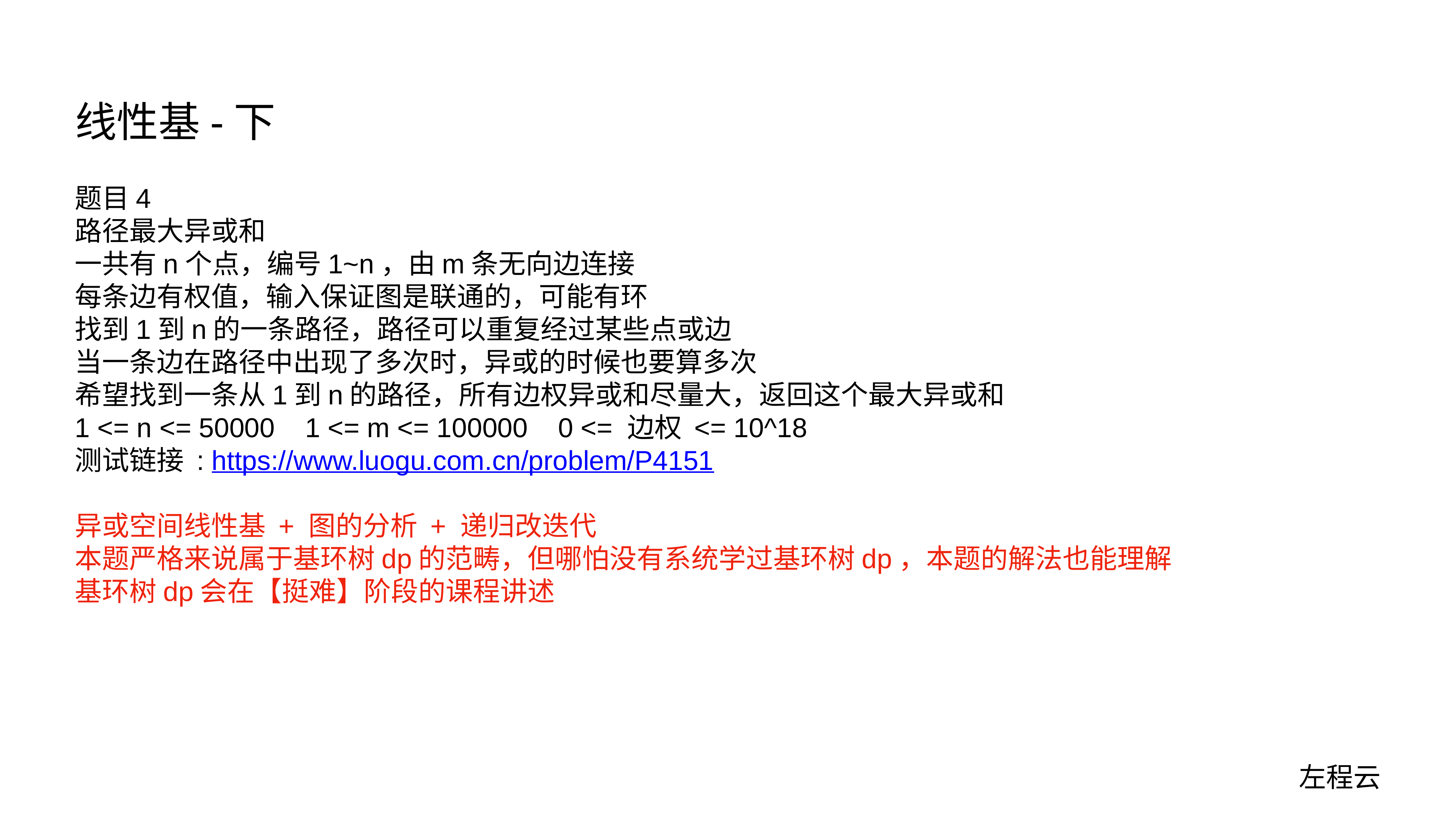

# 线性基-下
题目4
路径最大异或和
一共有n个点，编号1~n，由m条无向边连接
每条边有权值，输入保证图是联通的，可能有环
找到1到n的一条路径，路径可以重复经过某些点或边
当一条边在路径中出现了多次时，异或的时候也要算多次
希望找到一条从1到n的路径，所有边权异或和尽量大，返回这个最大异或和
1 <= n <= 50000    1 <= m <= 100000    0 <= 边权 <= 10^18
测试链接 : https://www.luogu.com.cn/problem/P4151

异或空间线性基 + 图的分析 + 递归改迭代
本题严格来说属于基环树dp的范畴，但哪怕没有系统学过基环树dp，本题的解法也能理解
基环树dp会在【挺难】阶段的课程讲述
左程云